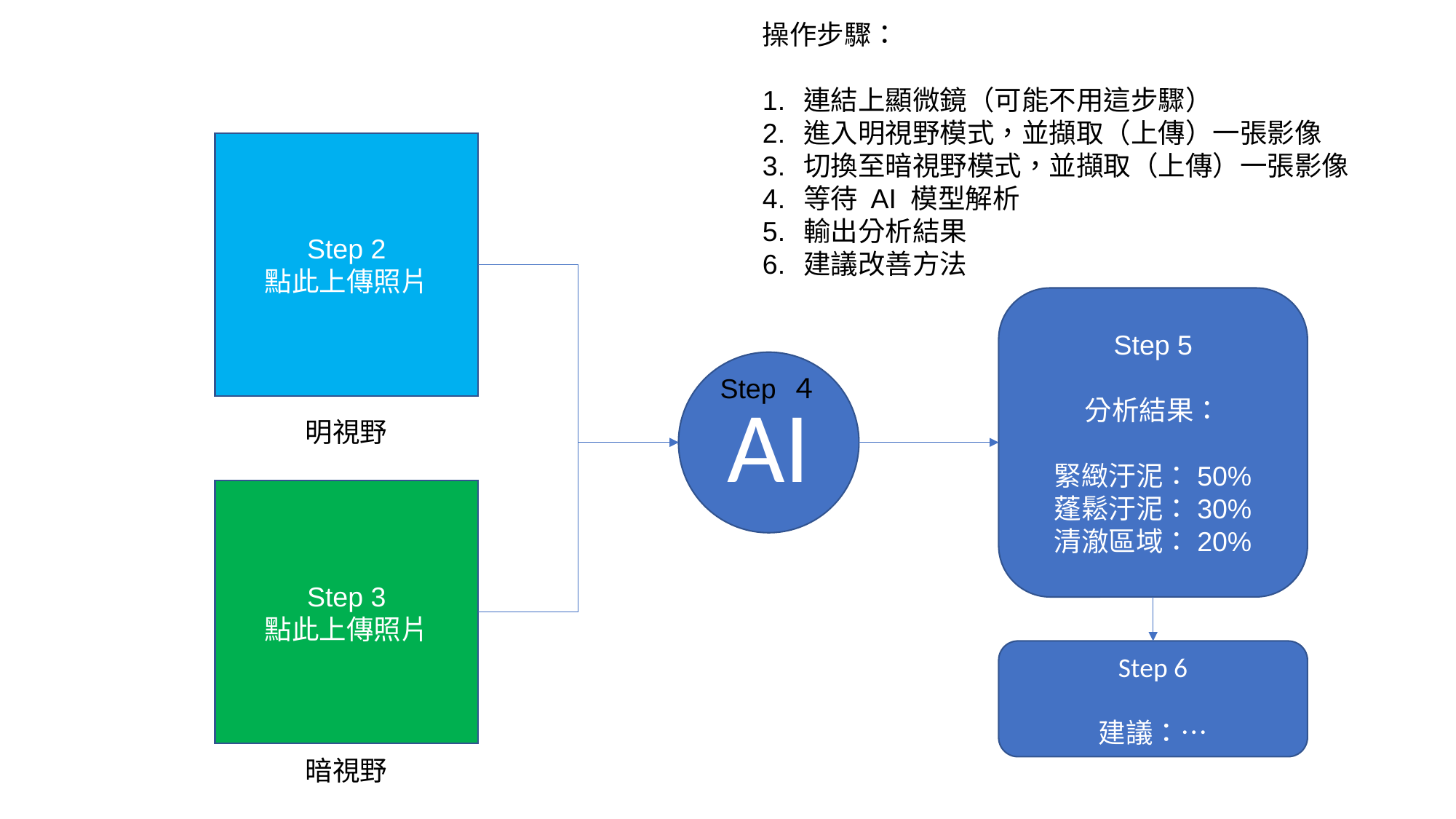

操作步驟：

連結上顯微鏡（可能不用這步驟）
進入明視野模式，並擷取（上傳）一張影像
切換至暗視野模式，並擷取（上傳）一張影像
等待 AI 模型解析
輸出分析結果
建議改善方法
Step 2
點此上傳照片
Step 5

分析結果：

緊緻汙泥：50%
蓬鬆汙泥：30%
清澈區域：20%
AI
Step ４
明視野
Step 3
點此上傳照片
Step 6

建議：…
暗視野